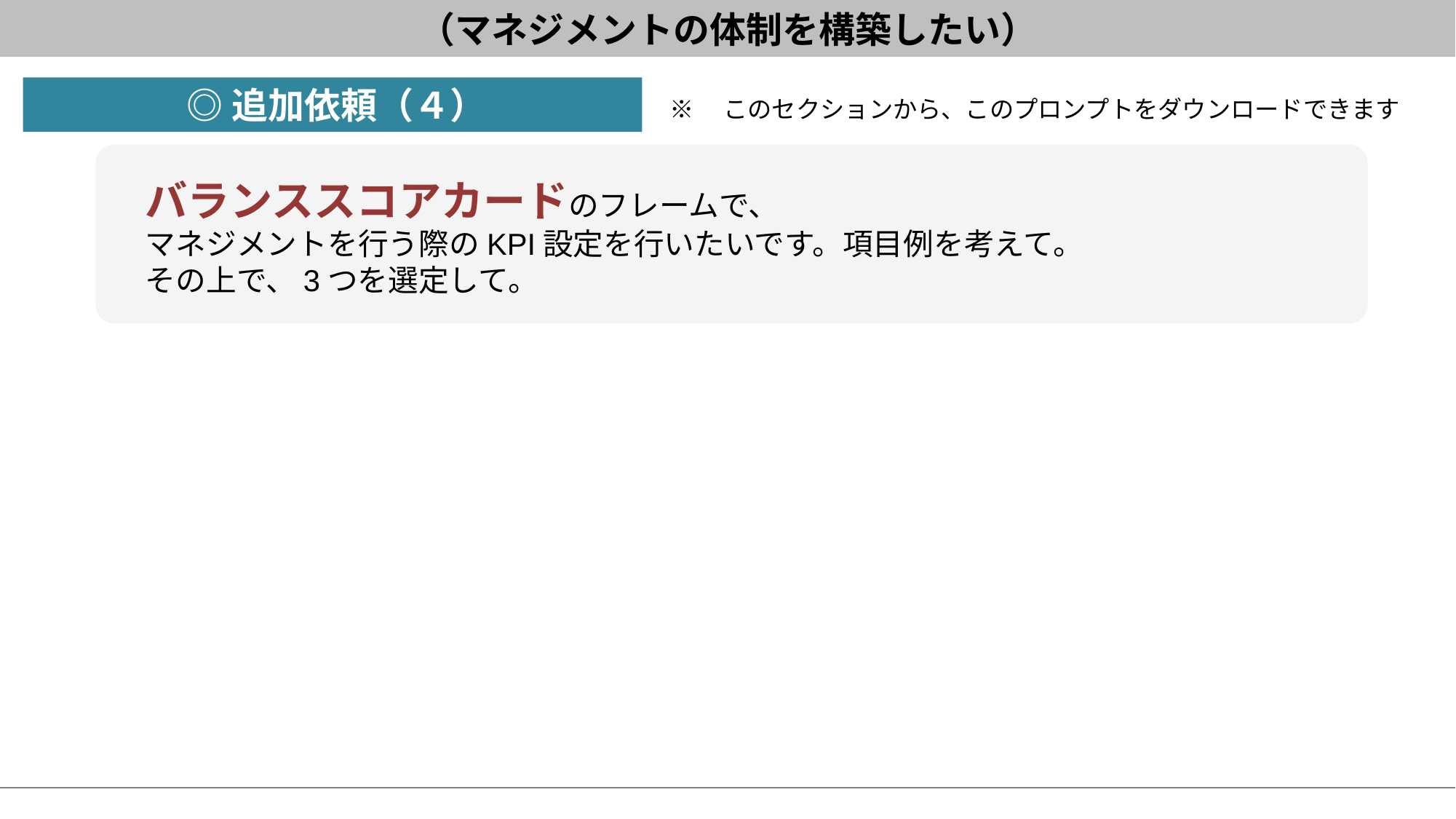

# （マネジメントの体制を構築したい）
現在、自らの個人業務に追われてしまっているため、
部下に任せることで、個人業務の比率を下げたい。
 ◎追加依頼（４）

バランススコアカードのフレームで、
マネジメントを行う際のKPI設定を行いたいです。項目例を考えて。
その上で、3つを選定して。
※　このセクションから、このプロンプトをダウンロードできます